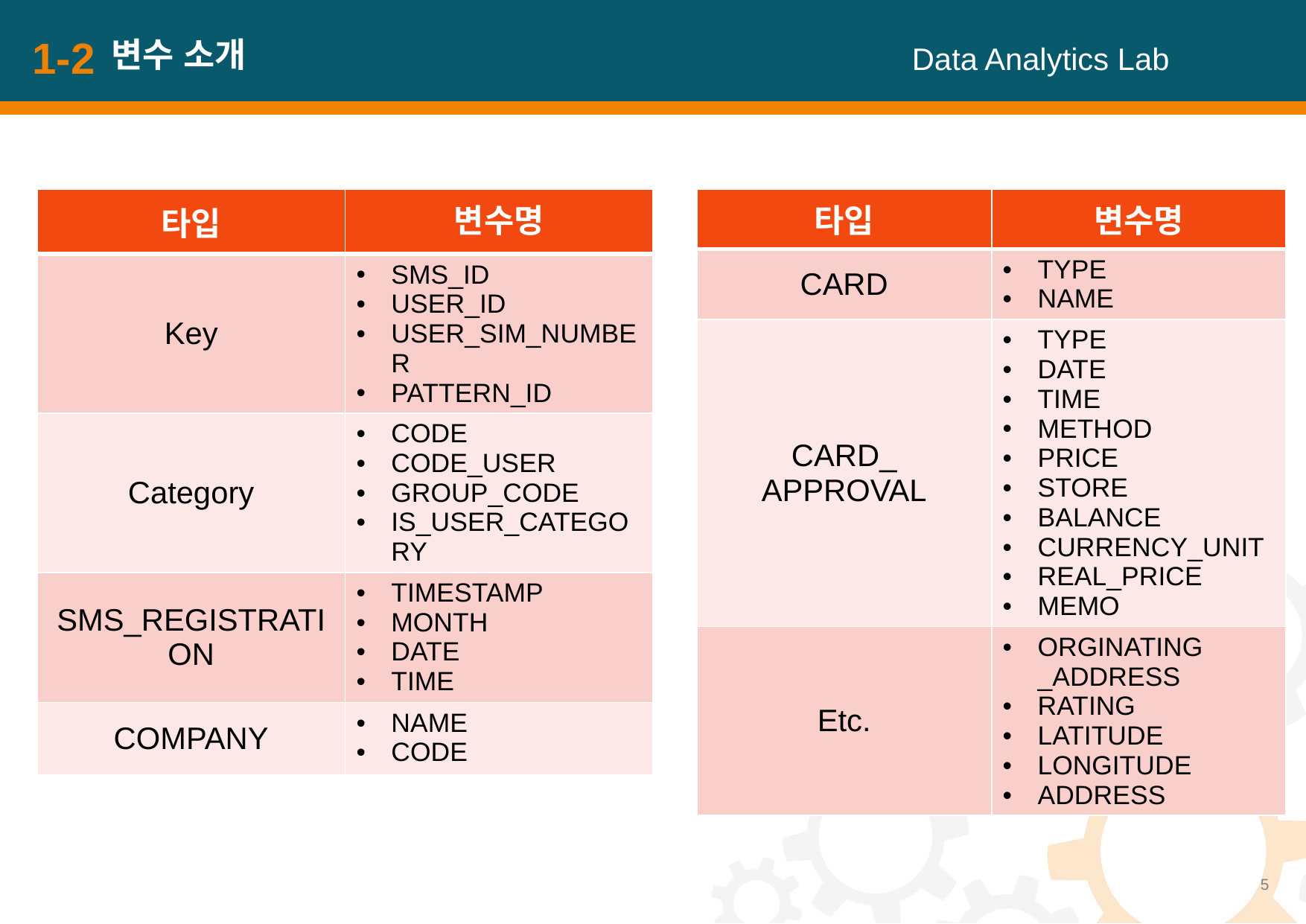

Data Analytics Lab
1-2
변수 소개
| 타입 | 변수명 |
| --- | --- |
| Key | SMS\_ID USER\_ID USER\_SIM\_NUMBER PATTERN\_ID |
| Category | CODE CODE\_USER GROUP\_CODE IS\_USER\_CATEGORY |
| SMS\_REGISTRATION | TIMESTAMP MONTH DATE TIME |
| COMPANY | NAME CODE |
| 타입 | 변수명 |
| --- | --- |
| CARD | TYPE NAME |
| CARD\_ APPROVAL | TYPE DATE TIME METHOD PRICE STORE BALANCE CURRENCY\_UNIT REAL\_PRICE MEMO |
| Etc. | ORGINATING \_ADDRESS RATING LATITUDE LONGITUDE ADDRESS |
5